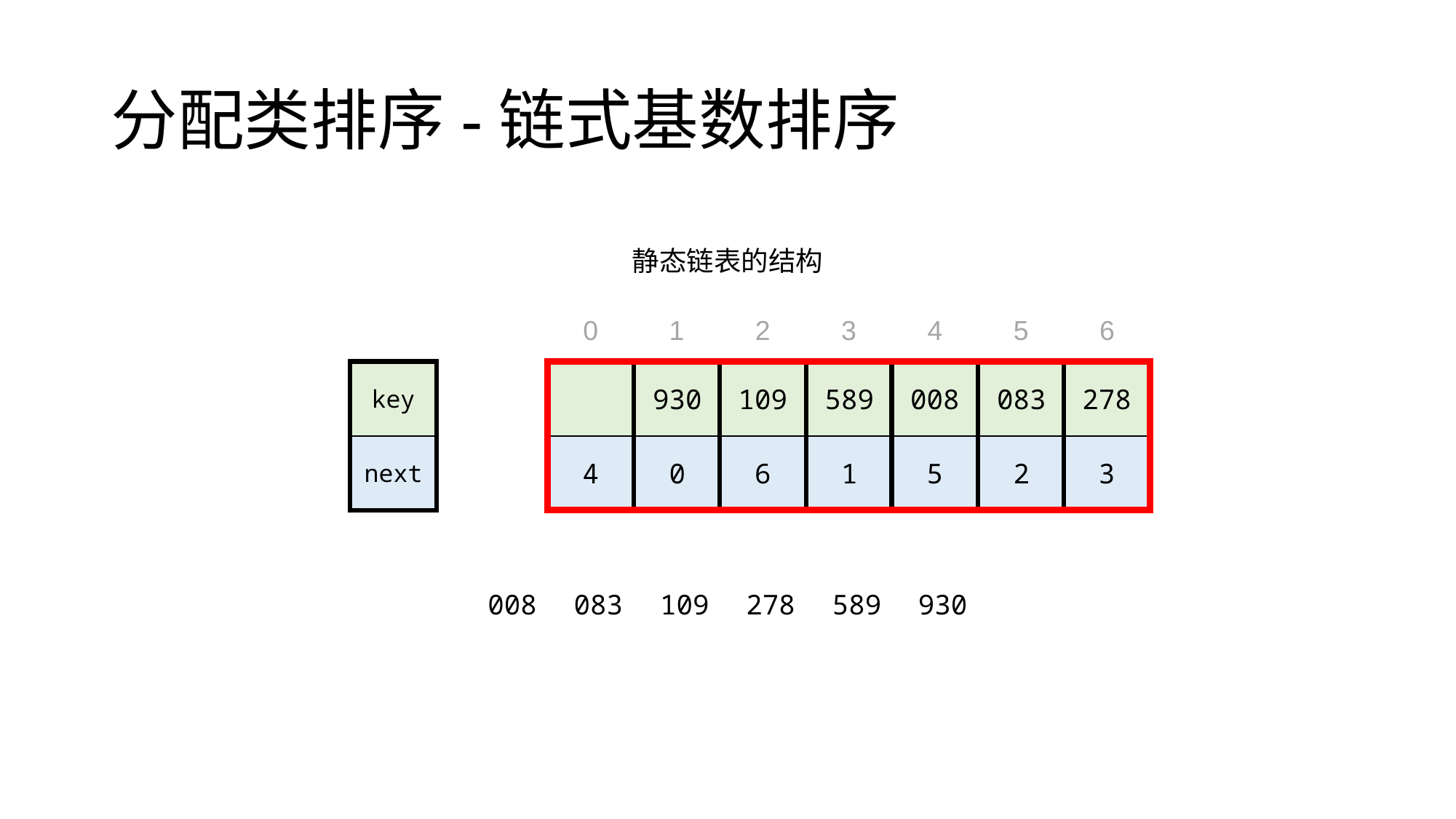

# 分配类排序-链式基数排序
静态链表的结构
| 0 | 1 | 2 | 3 | 4 | 5 | 6 |
| --- | --- | --- | --- | --- | --- | --- |
| key |
| --- |
| next |

|  |
| --- |
| 4 |

| 930 |
| --- |
| 0 |

| 109 |
| --- |
| 6 |

| 589 |
| --- |
| 1 |

| 008 |
| --- |
| 5 |

| 083 |
| --- |
| 2 |

| 278 |
| --- |
| 3 |

| 008 | 083 | 109 | 278 | 589 | 930 |
| --- | --- | --- | --- | --- | --- |